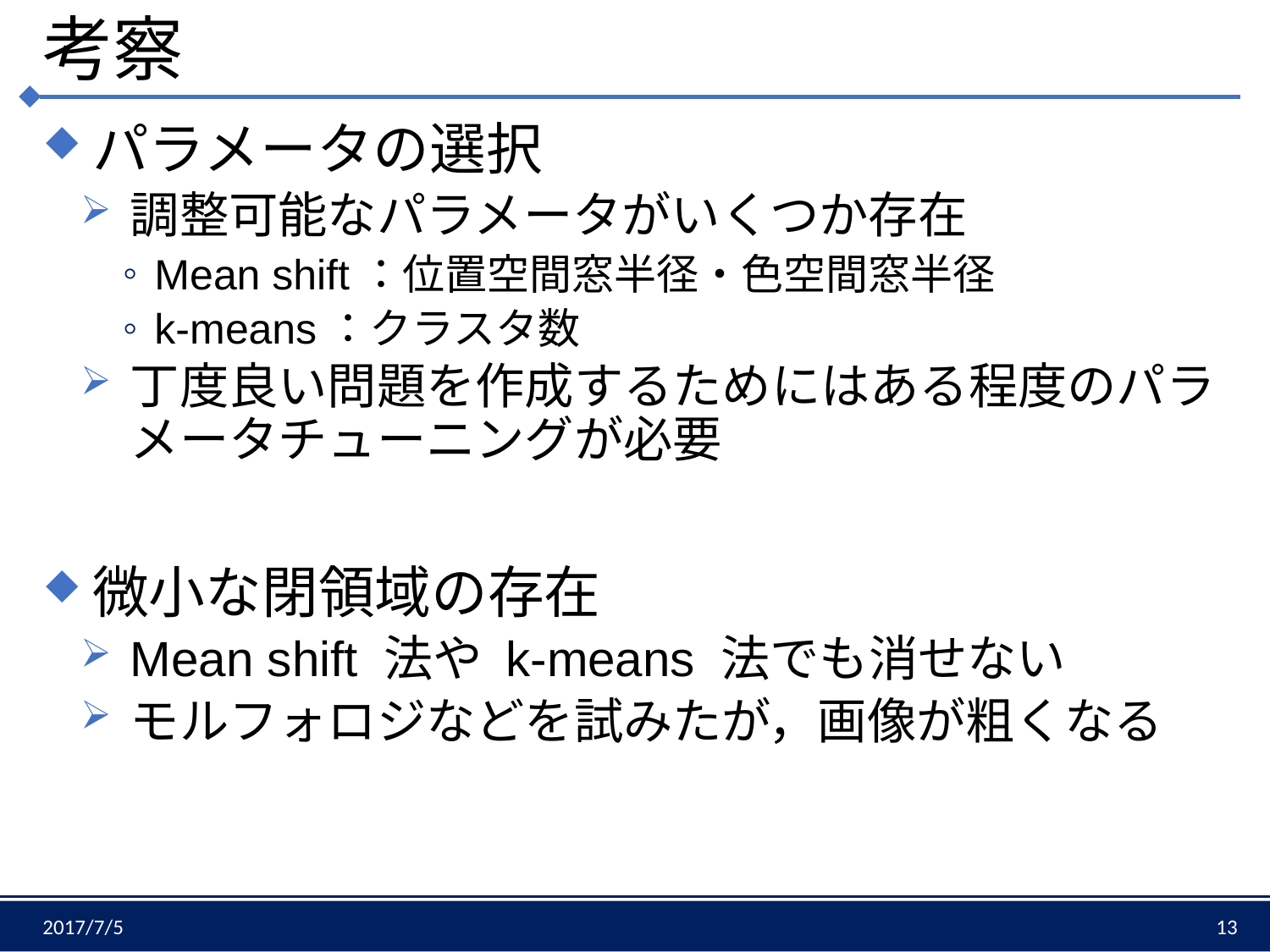

# 考察
パラメータの選択
調整可能なパラメータがいくつか存在
Mean shift：位置空間窓半径・色空間窓半径
k-means：クラスタ数
丁度良い問題を作成するためにはある程度のパラメータチューニングが必要

微小な閉領域の存在
Mean shift 法や k-means 法でも消せない
モルフォロジなどを試みたが，画像が粗くなる

2017/7/5
13